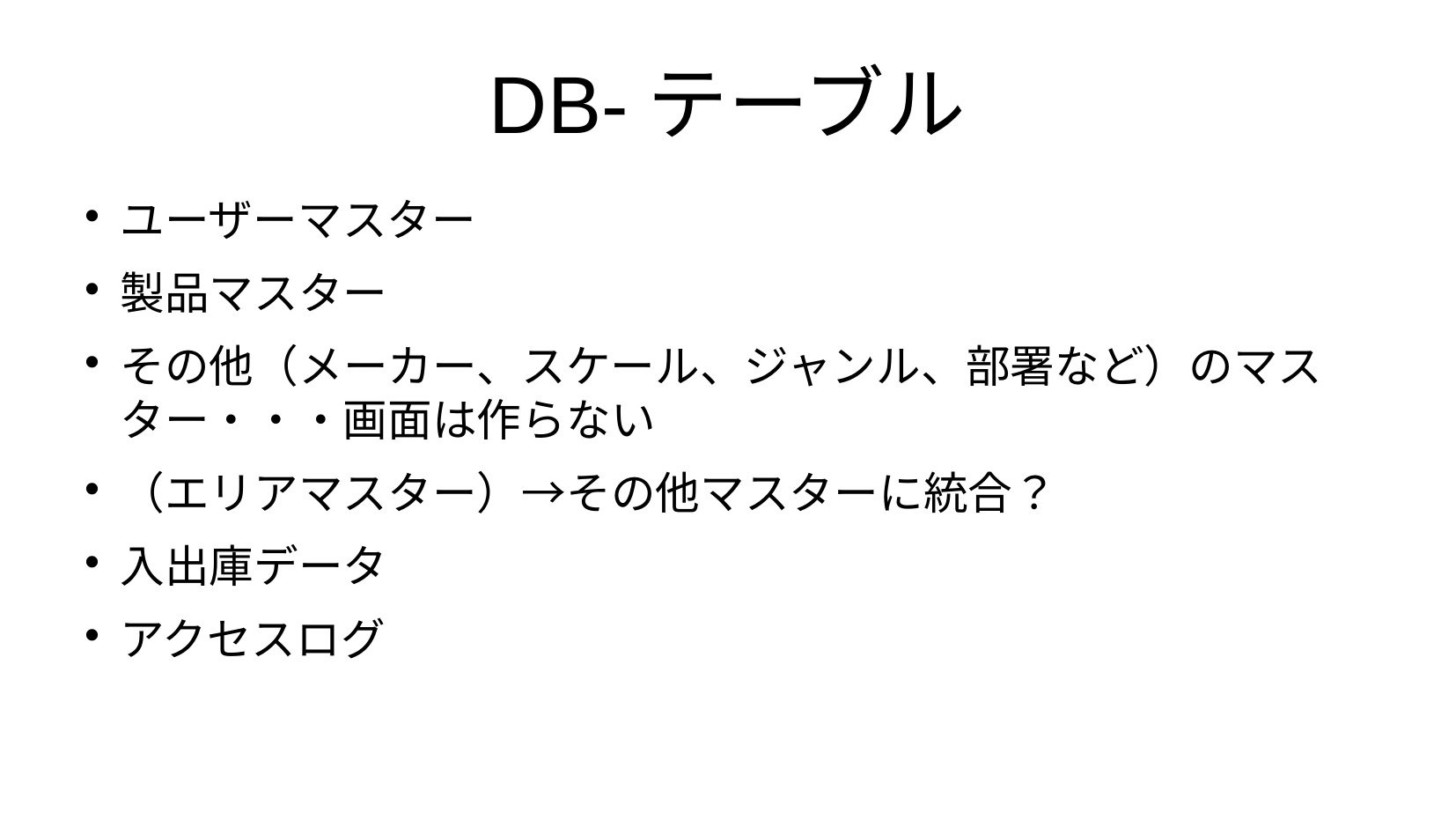

# DB-テーブル
ユーザーマスター
製品マスター
その他（メーカー、スケール、ジャンル、部署など）のマスター・・・画面は作らない
（エリアマスター）→その他マスターに統合？
入出庫データ
アクセスログ